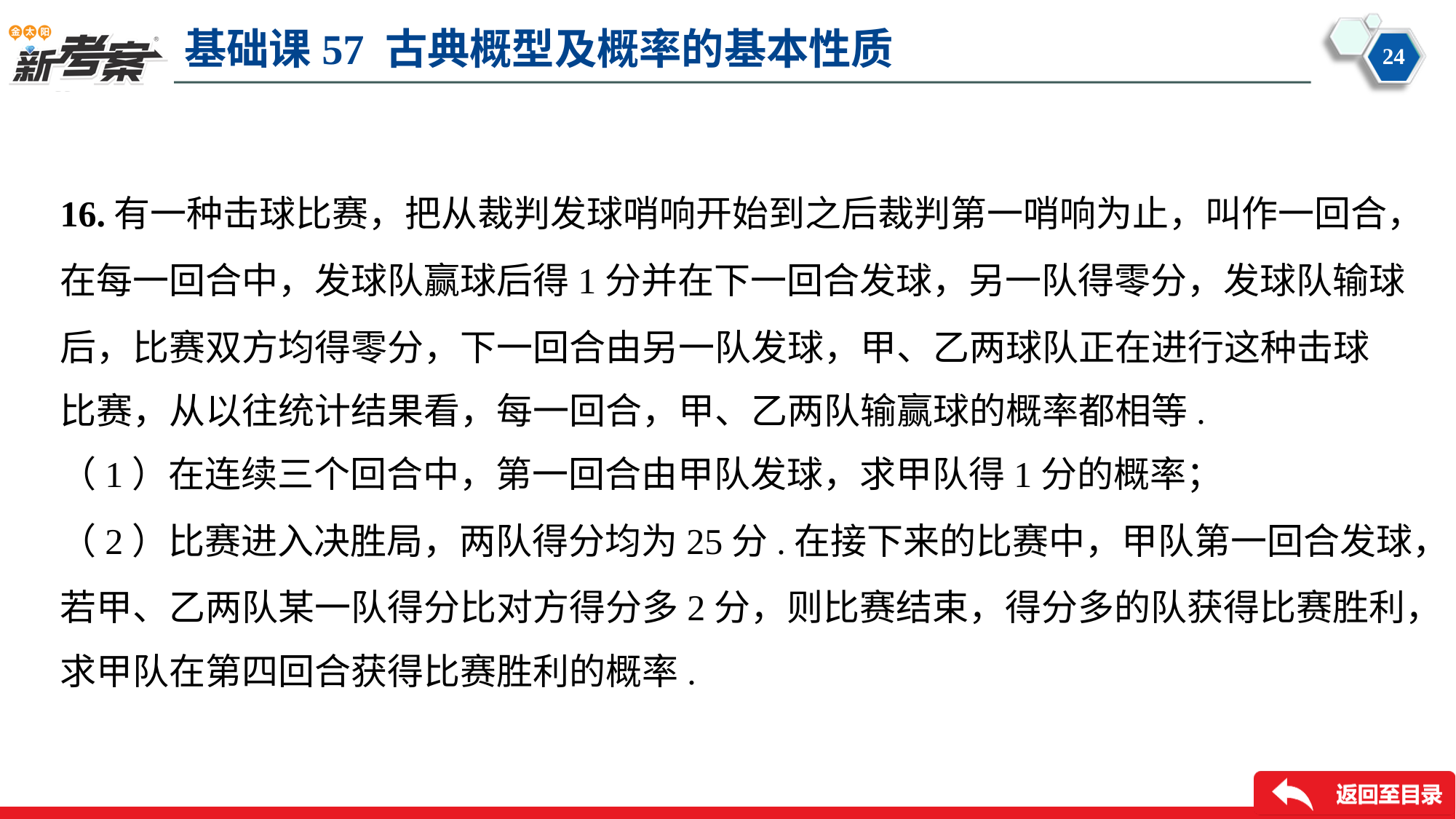

16.有一种击球比赛，把从裁判发球哨响开始到之后裁判第一哨响为止，叫作一回合，
在每一回合中，发球队赢球后得1分并在下一回合发球，另一队得零分，发球队输球
后，比赛双方均得零分，下一回合由另一队发球，甲、乙两球队正在进行这种击球
比赛，从以往统计结果看，每一回合，甲、乙两队输赢球的概率都相等.
（1）在连续三个回合中，第一回合由甲队发球，求甲队得1分的概率；
（2）比赛进入决胜局，两队得分均为25分.在接下来的比赛中，甲队第一回合发球，
若甲、乙两队某一队得分比对方得分多2分，则比赛结束，得分多的队获得比赛胜利，
求甲队在第四回合获得比赛胜利的概率.